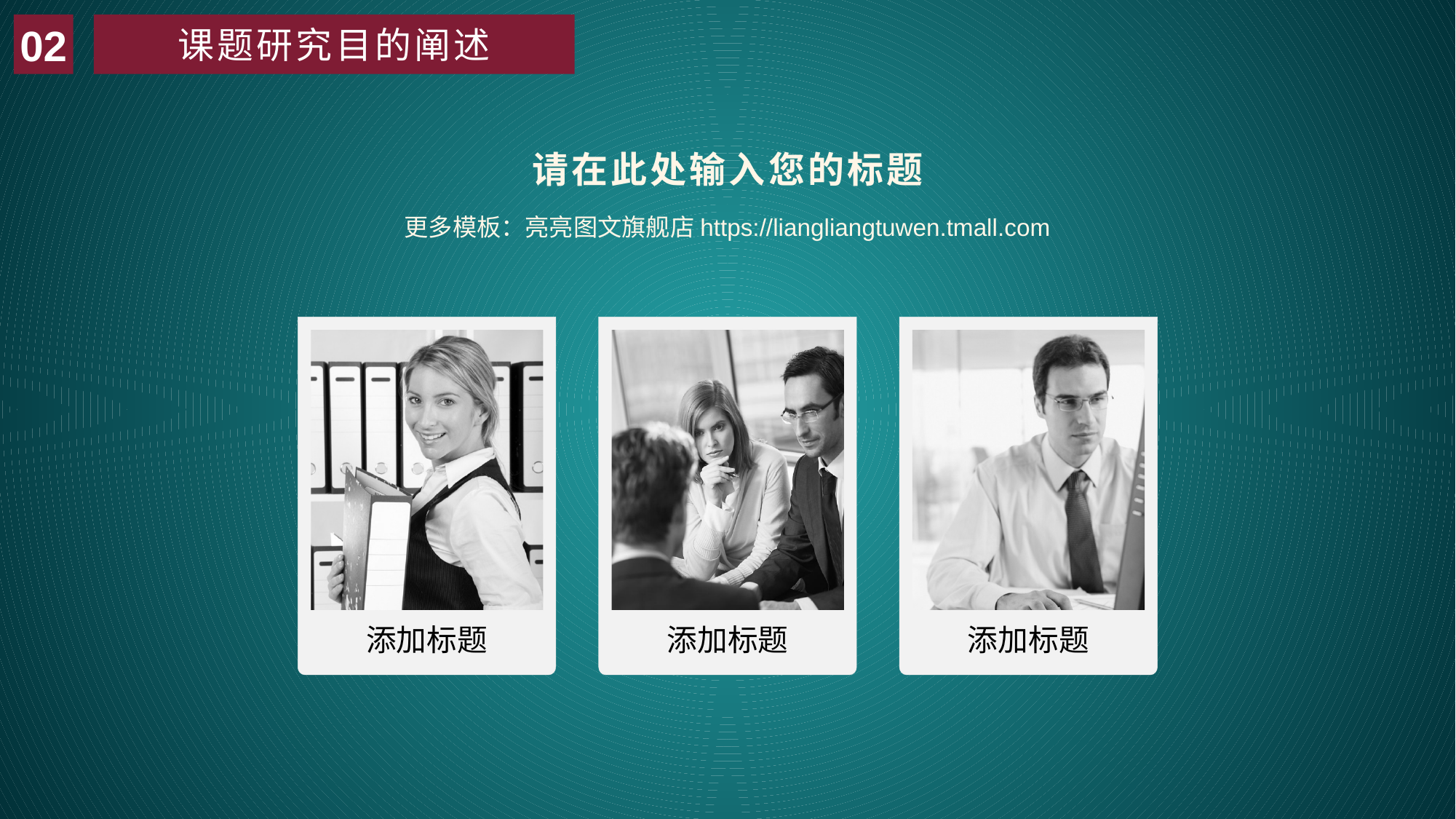

02
课题研究目的阐述
请在此处输入您的标题
更多模板：亮亮图文旗舰店https://liangliangtuwen.tmall.com
添加标题
添加标题
添加标题